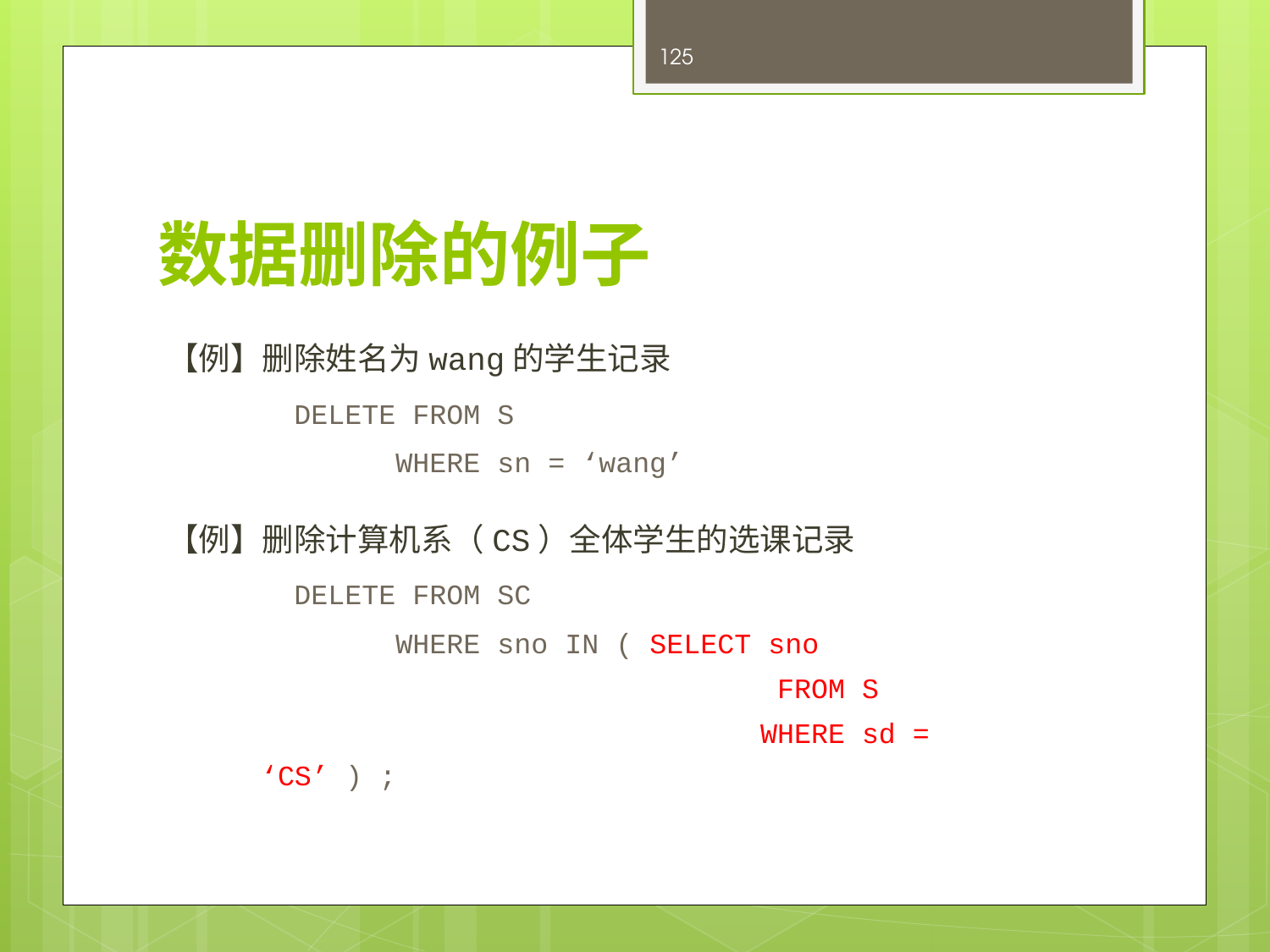

125
# 数据删除的例子
【例】删除姓名为wang的学生记录
	DELETE FROM S
	      WHERE sn = ‘wang’

【例】删除计算机系（CS）全体学生的选课记录
	DELETE FROM SC
	      WHERE sno IN ( SELECT sno
				        FROM S
				       WHERE sd = ‘CS’ ) ;